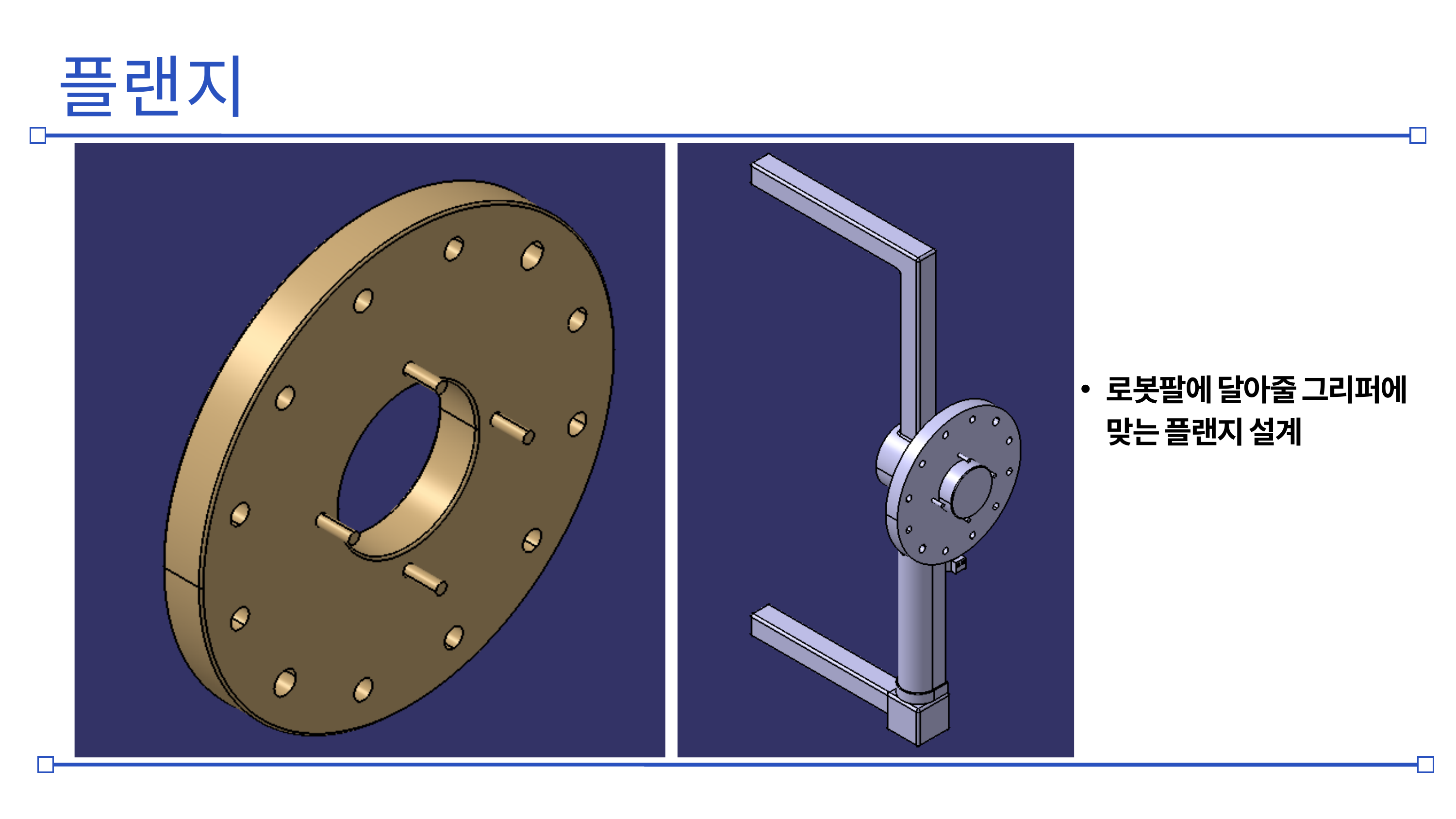

플랜지

로봇팔에 달아줄 그리퍼에 맞는 플랜지 설계